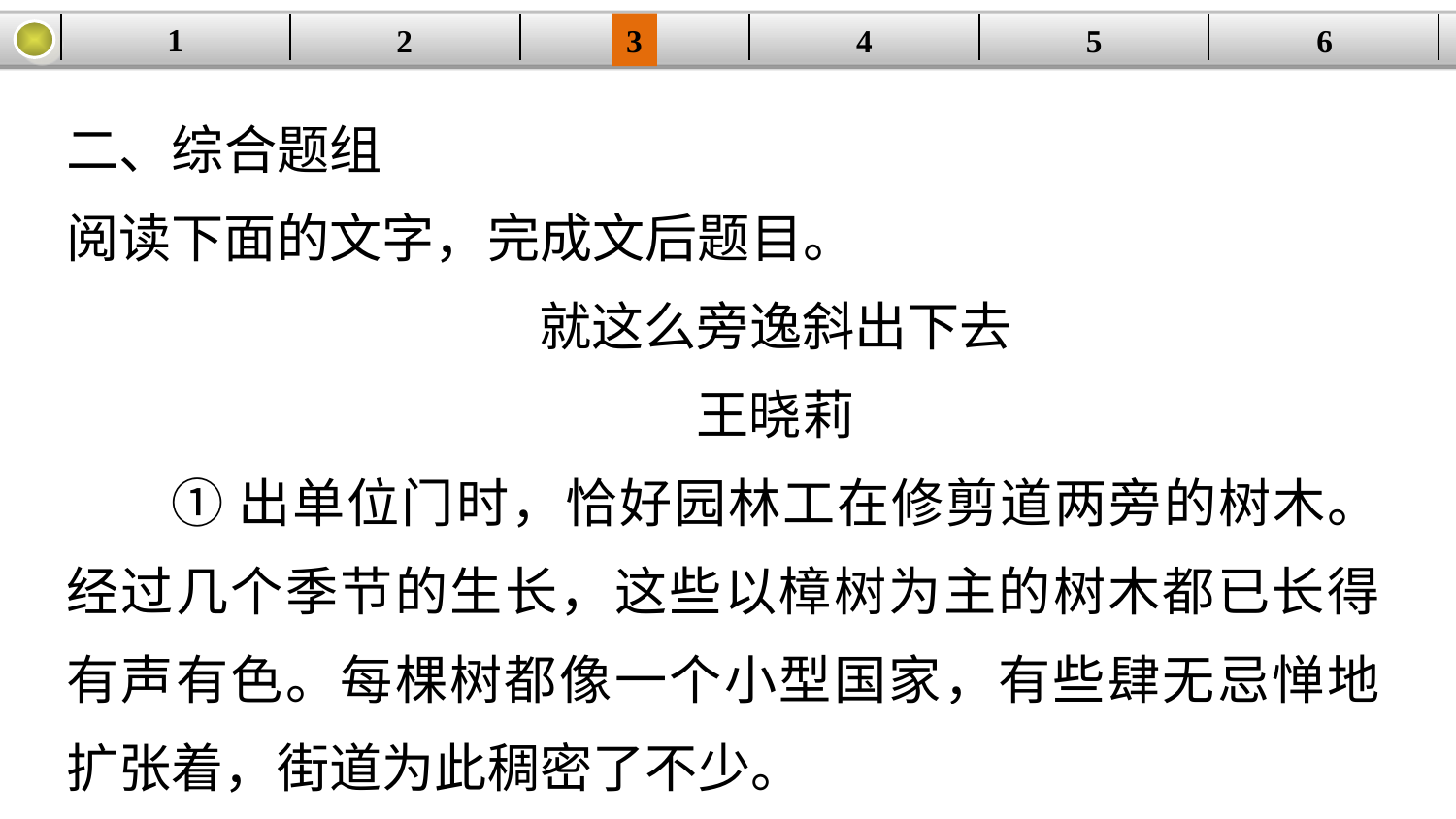

1
2
3
4
|  |  |  |  |  |  |
| --- | --- | --- | --- | --- | --- |
5
6

二、综合题组
阅读下面的文字，完成文后题目。
就这么旁逸斜出下去
王晓莉
①出单位门时，恰好园林工在修剪道两旁的树木。经过几个季节的生长，这些以樟树为主的树木都已长得有声有色。每棵树都像一个小型国家，有些肆无忌惮地扩张着，街道为此稠密了不少。